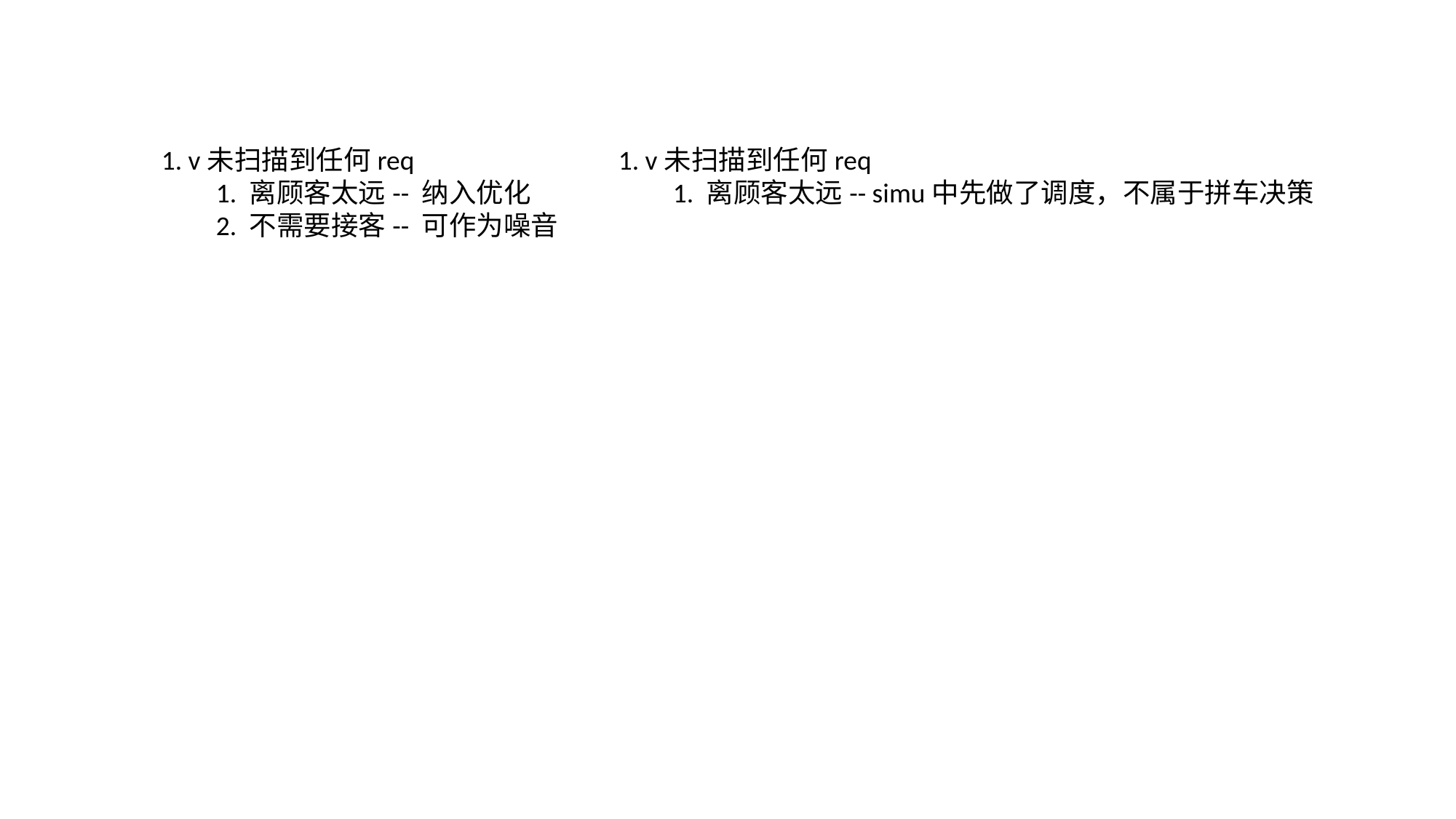

1. v未扫描到任何req
1. 离顾客太远-- 纳入优化
2. 不需要接客-- 可作为噪音
1. v未扫描到任何req
1. 离顾客太远-- simu中先做了调度，不属于拼车决策